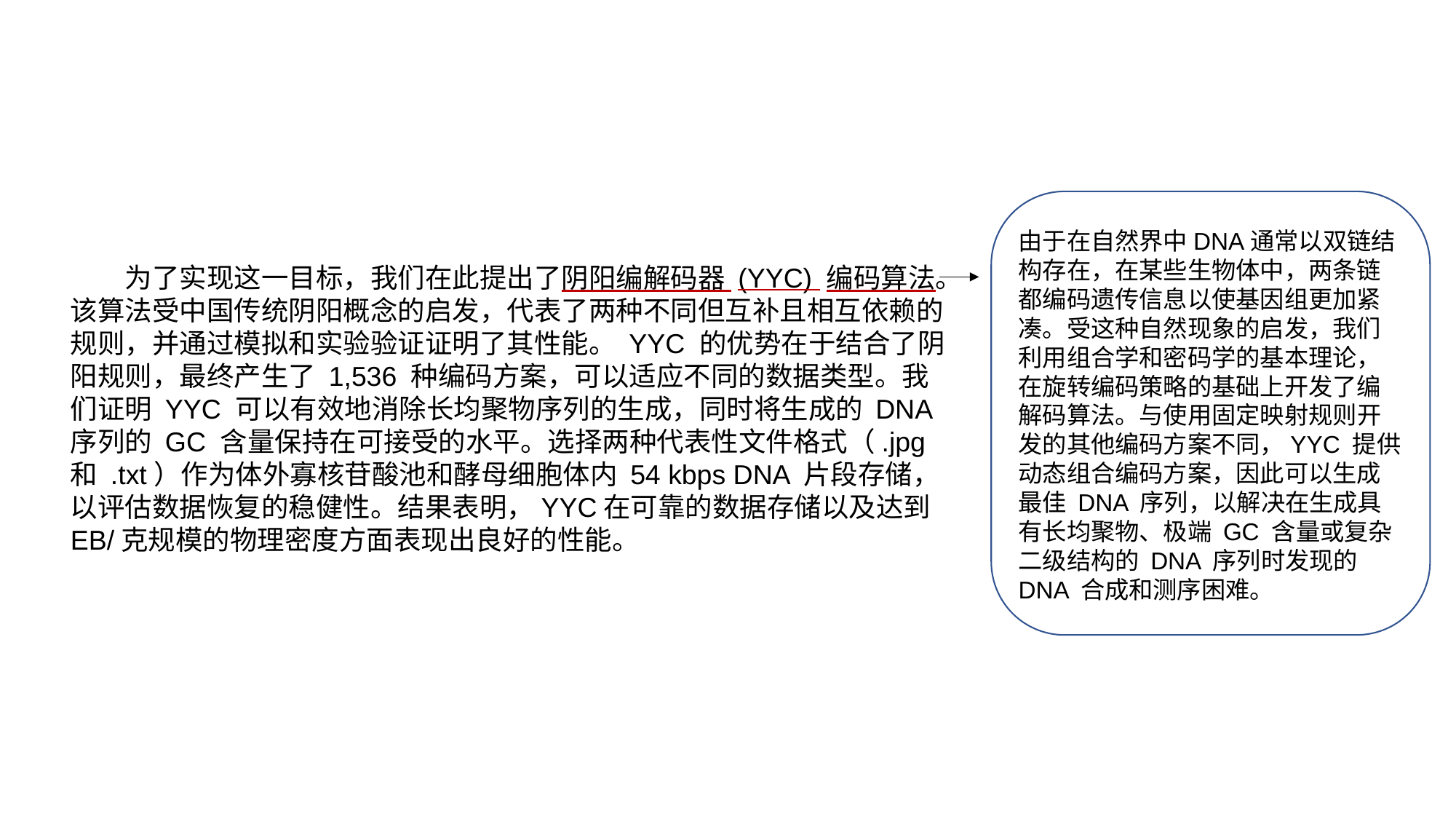

由于在自然界中DNA通常以双链结构存在，在某些生物体中，两条链都编码遗传信息以使基因组更加紧凑。受这种自然现象的启发，我们利用组合学和密码学的基本理论，在旋转编码策略的基础上开发了编解码算法。与使用固定映射规则开发的其他编码方案不同，YYC 提供动态组合编码方案，因此可以生成最佳 DNA 序列，以解决在生成具有长均聚物、极端 GC 含量或复杂二级结构的 DNA 序列时发现的 DNA 合成和测序困难。
为了实现这一目标，我们在此提出了阴阳编解码器 (YYC) 编码算法。该算法受中国传统阴阳概念的启发，代表了两种不同但互补且相互依赖的规则，并通过模拟和实验验证证明了其性能。 YYC 的优势在于结合了阴阳规则，最终产生了 1,536 种编码方案，可以适应不同的数据类型。我们证明 YYC 可以有效地消除长均聚物序列的生成，同时将生成的 DNA 序列的 GC 含量保持在可接受的水平。选择两种代表性文件格式（.jpg 和 .txt）作为体外寡核苷酸池和酵母细胞体内 54 kbps DNA 片段存储，以评估数据恢复的稳健性。结果表明，YYC在可靠的数据存储以及达到EB/克规模的物理密度方面表现出良好的性能。